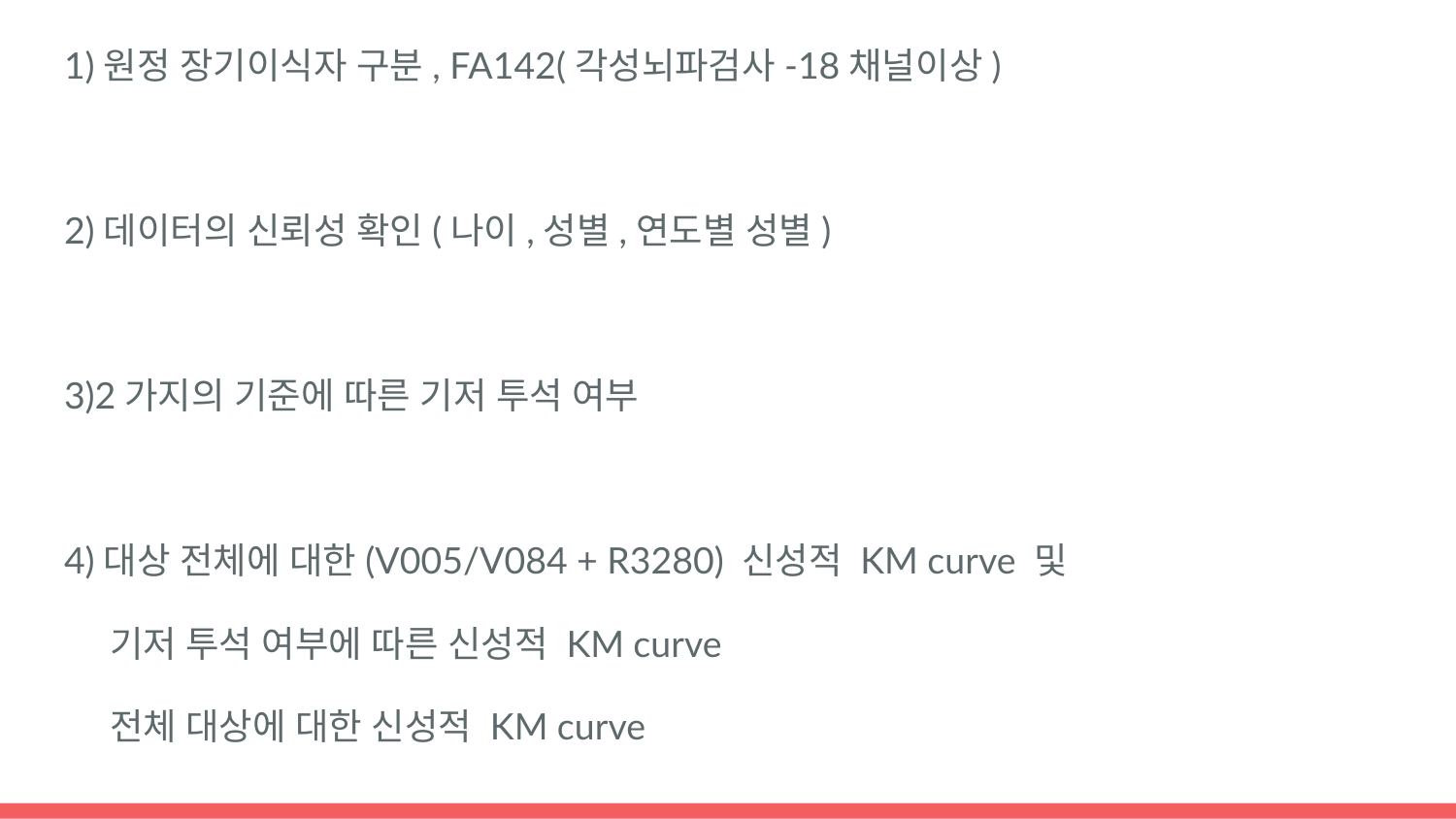

1)원정 장기이식자 구분, FA142(각성뇌파검사-18채널이상)

2)데이터의 신뢰성 확인(나이,성별,연도별 성별)

3)2가지의 기준에 따른 기저 투석 여부

4)대상 전체에 대한(V005/V084 + R3280) 신성적 KM curve 및
    기저 투석 여부에 따른 신성적 KM curve
    전체 대상에 대한 신성적 KM curve